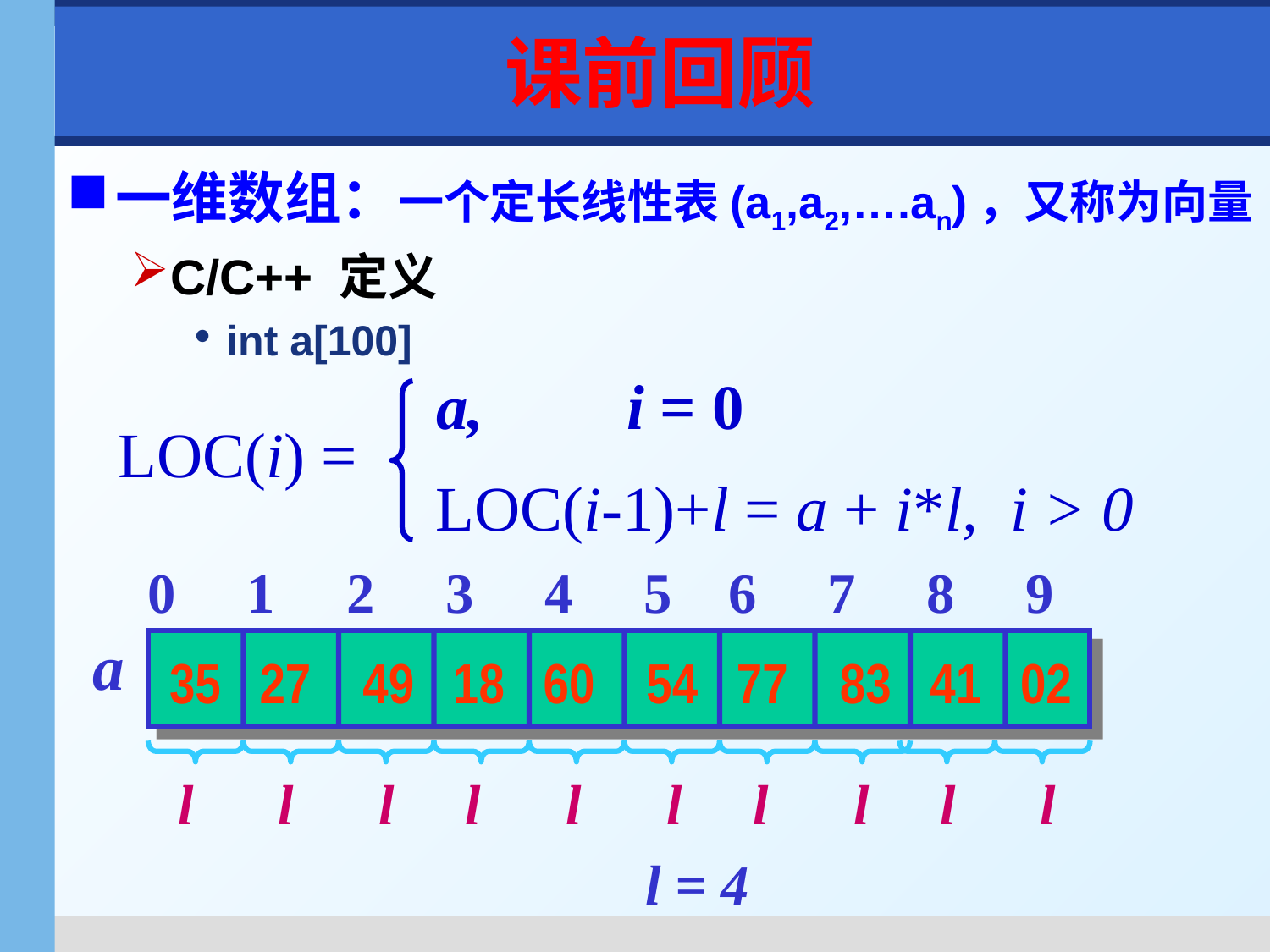

# 课前回顾
一维数组：一个定长线性表(a1,a2,….an)，又称为向量
C/C++ 定义
int a[100]
a,         i = 0

LOC(i) =
LOC(i-1)+l = a + i*l,  i > 0
0     1     2     3     4     5    6     7     8     9
a

35   27    49   18   60    54   77    83   41   02

l      l      l     l      l      l     l      l     l      l
l = 4